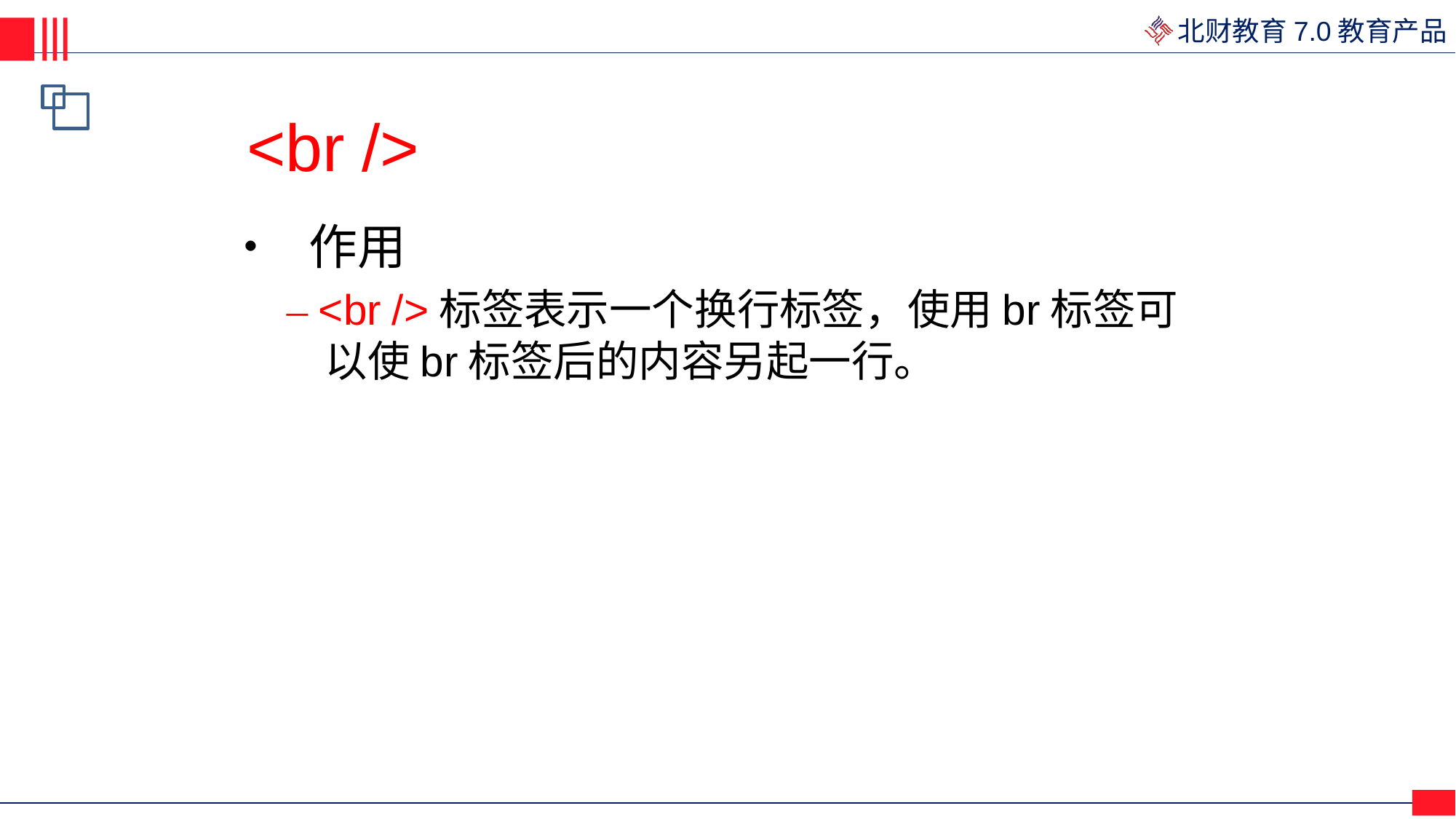

<br />
•  作用
– <br />标签表示一个换行标签，使用br标签可
以使br标签后的内容另起一行。